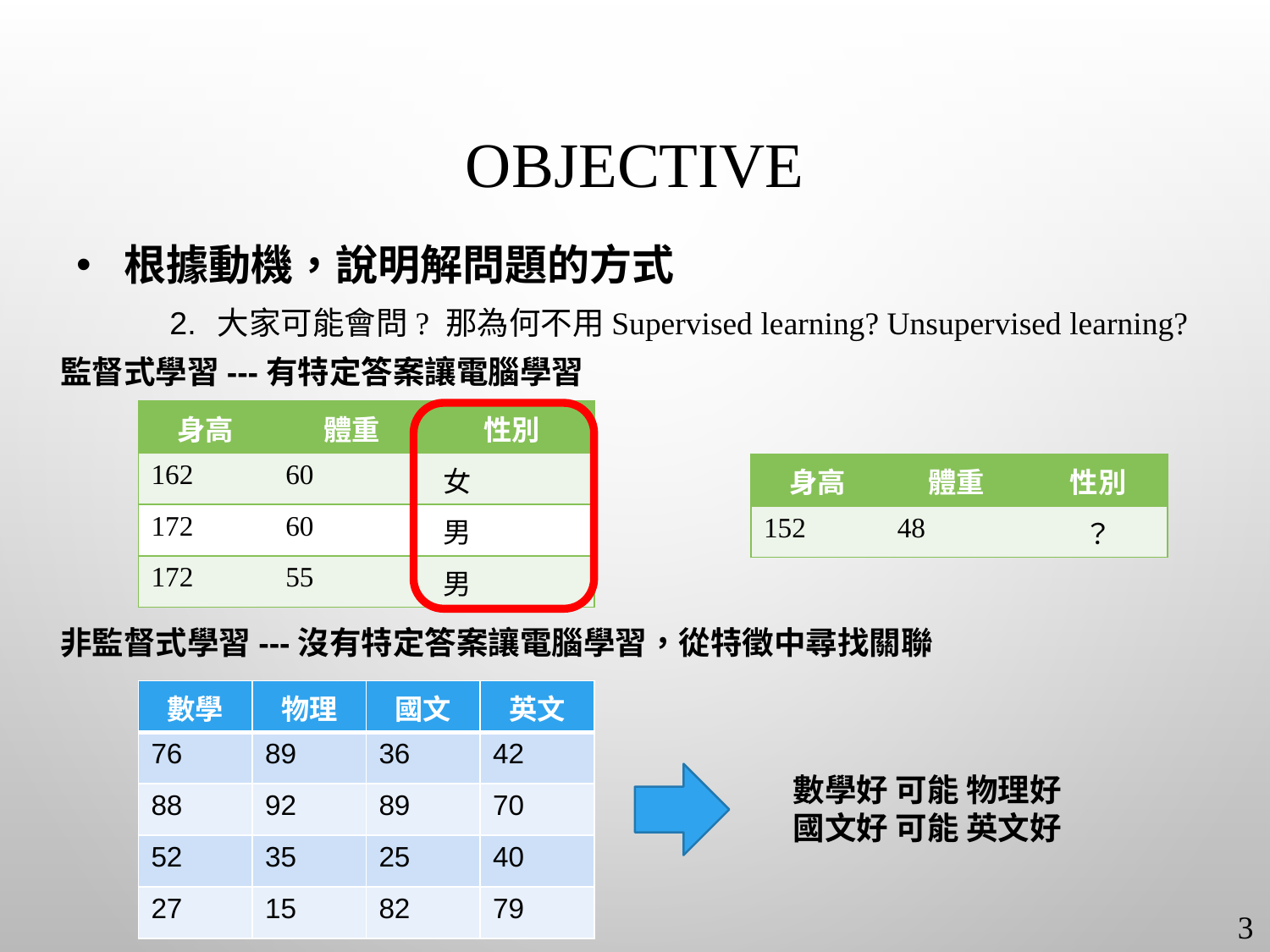

# Objective
根據動機，說明解問題的方式

大家可能會問? 那為何不用Supervised learning? Unsupervised learning?

監督式學習---有特定答案讓電腦學習

非監督式學習---沒有特定答案讓電腦學習，從特徵中尋找關聯

| 身高 | 體重 | 性別 |
| --- | --- | --- |
| 162 | 60 | 女 |
| 172 | 60 | 男 |
| 172 | 55 | 男 |

| 身高 | 體重 | 性別 |
| --- | --- | --- |
| 152 | 48 | ？ |
| 數學 | 物理 | 國文 | 英文 |
| --- | --- | --- | --- |
| 76 | 89 | 36 | 42 |
| 88 | 92 | 89 | 70 |
| 52 | 35 | 25 | 40 |
| 27 | 15 | 82 | 79 |

數學好 可能 物理好
國文好 可能 英文好
3